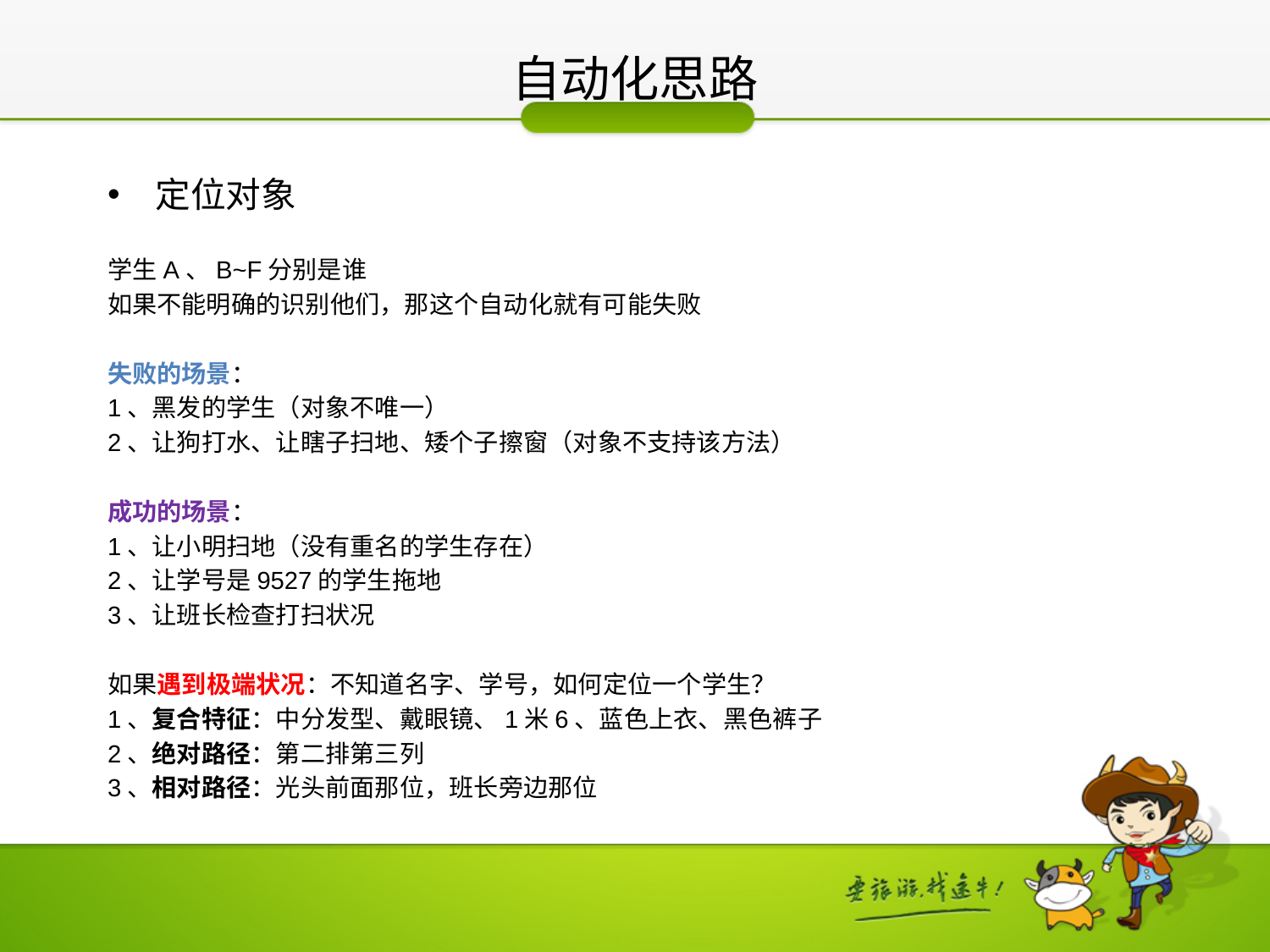

# 自动化思路
定位对象

学生A、B~F分别是谁
如果不能明确的识别他们，那这个自动化就有可能失败

失败的场景：
1、黑发的学生（对象不唯一）
2、让狗打水、让瞎子扫地、矮个子擦窗（对象不支持该方法）

成功的场景：
1、让小明扫地（没有重名的学生存在）
2、让学号是9527的学生拖地
3、让班长检查打扫状况

如果遇到极端状况：不知道名字、学号，如何定位一个学生？
1、复合特征：中分发型、戴眼镜、1米6、蓝色上衣、黑色裤子
2、绝对路径：第二排第三列
3、相对路径：光头前面那位，班长旁边那位